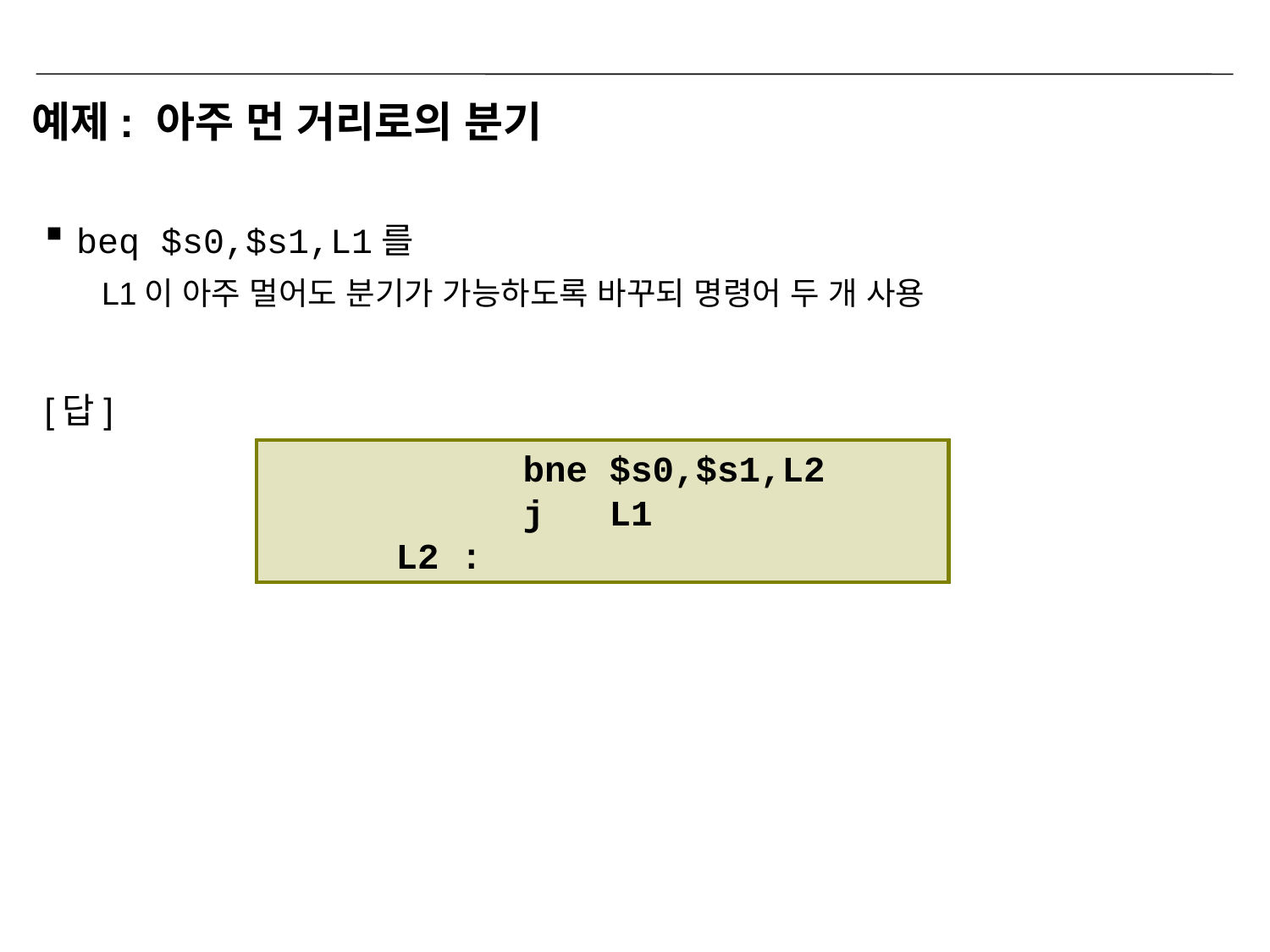

# 예제: 아주 먼 거리로의 분기
beq $s0,$s1,L1를
L1이 아주 멀어도 분기가 가능하도록 바꾸되 명령어 두 개 사용

[답]
	bne $s0,$s1,L2
	j   L1
L2 :